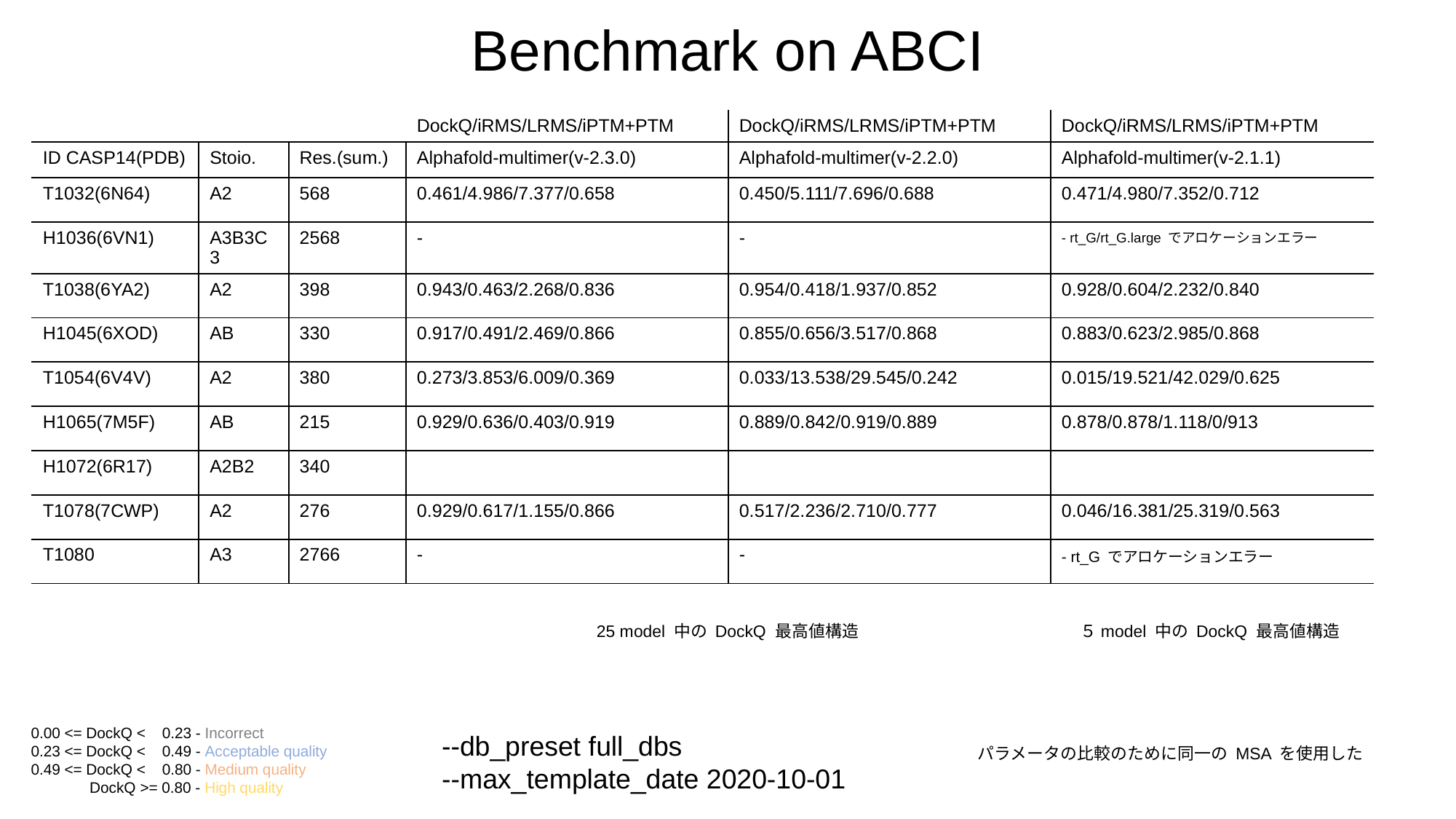

# Benchmark on ABCI
|  |  |  | DockQ/iRMS/LRMS/iPTM+PTM | DockQ/iRMS/LRMS/iPTM+PTM | DockQ/iRMS/LRMS/iPTM+PTM |
| --- | --- | --- | --- | --- | --- |
| ID CASP14(PDB) | Stoio. | Res.(sum.) | Alphafold-multimer(v-2.3.0) | Alphafold-multimer(v-2.2.0) | Alphafold-multimer(v-2.1.1) |
| T1032(6N64) | A2 | 568 | 0.461/4.986/7.377/0.658 | 0.450/5.111/7.696/0.688 | 0.471/4.980/7.352/0.712 |
| H1036(6VN1) | A3B3C3 | 2568 | - | - | - rt\_G/rt\_G.large でアロケーションエラー |
| T1038(6YA2) | A2 | 398 | 0.943/0.463/2.268/0.836 | 0.954/0.418/1.937/0.852 | 0.928/0.604/2.232/0.840 |
| H1045(6XOD) | AB | 330 | 0.917/0.491/2.469/0.866 | 0.855/0.656/3.517/0.868 | 0.883/0.623/2.985/0.868 |
| T1054(6V4V) | A2 | 380 | 0.273/3.853/6.009/0.369 | 0.033/13.538/29.545/0.242 | 0.015/19.521/42.029/0.625 |
| H1065(7M5F) | AB | 215 | 0.929/0.636/0.403/0.919 | 0.889/0.842/0.919/0.889 | 0.878/0.878/1.118/0/913 |
| H1072(6R17) | A2B2 | 340 |  |  |  |
| T1078(7CWP) | A2 | 276 | 0.929/0.617/1.155/0.866 | 0.517/2.236/2.710/0.777 | 0.046/16.381/25.319/0.563 |
| T1080 | A3 | 2766 | - | - | - rt\_G でアロケーションエラー |
25 model 中の DockQ 最高値構造
５model 中の DockQ 最高値構造
0.00 <= DockQ <    0.23 - Incorrect
0.23 <= DockQ <    0.49 - Acceptable quality
0.49 <= DockQ <    0.80 - Medium quality
              DockQ >= 0.80 - High quality
--db_preset full_dbs
--max_template_date 2020-10-01
パラメータの比較のために同一の MSA を使用した